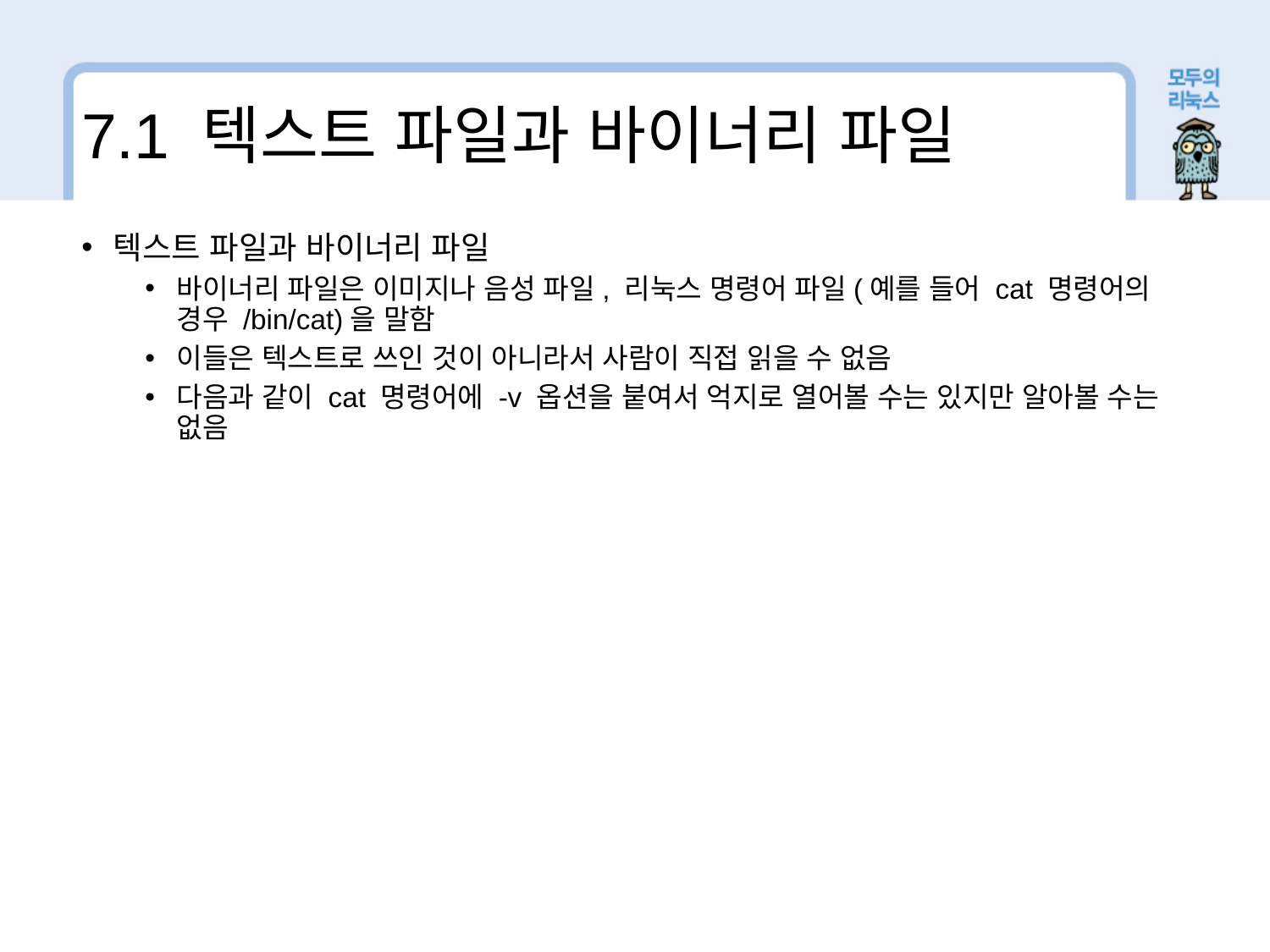

7.1 텍스트 파일과 바이너리 파일
텍스트 파일과 바이너리 파일
바이너리 파일은 이미지나 음성 파일, 리눅스 명령어 파일(예를 들어 cat 명령어의 경우 /bin/cat)을 말함
이들은 텍스트로 쓰인 것이 아니라서 사람이 직접 읽을 수 없음
다음과 같이 cat 명령어에 -v 옵션을 붙여서 억지로 열어볼 수는 있지만 알아볼 수는 없음